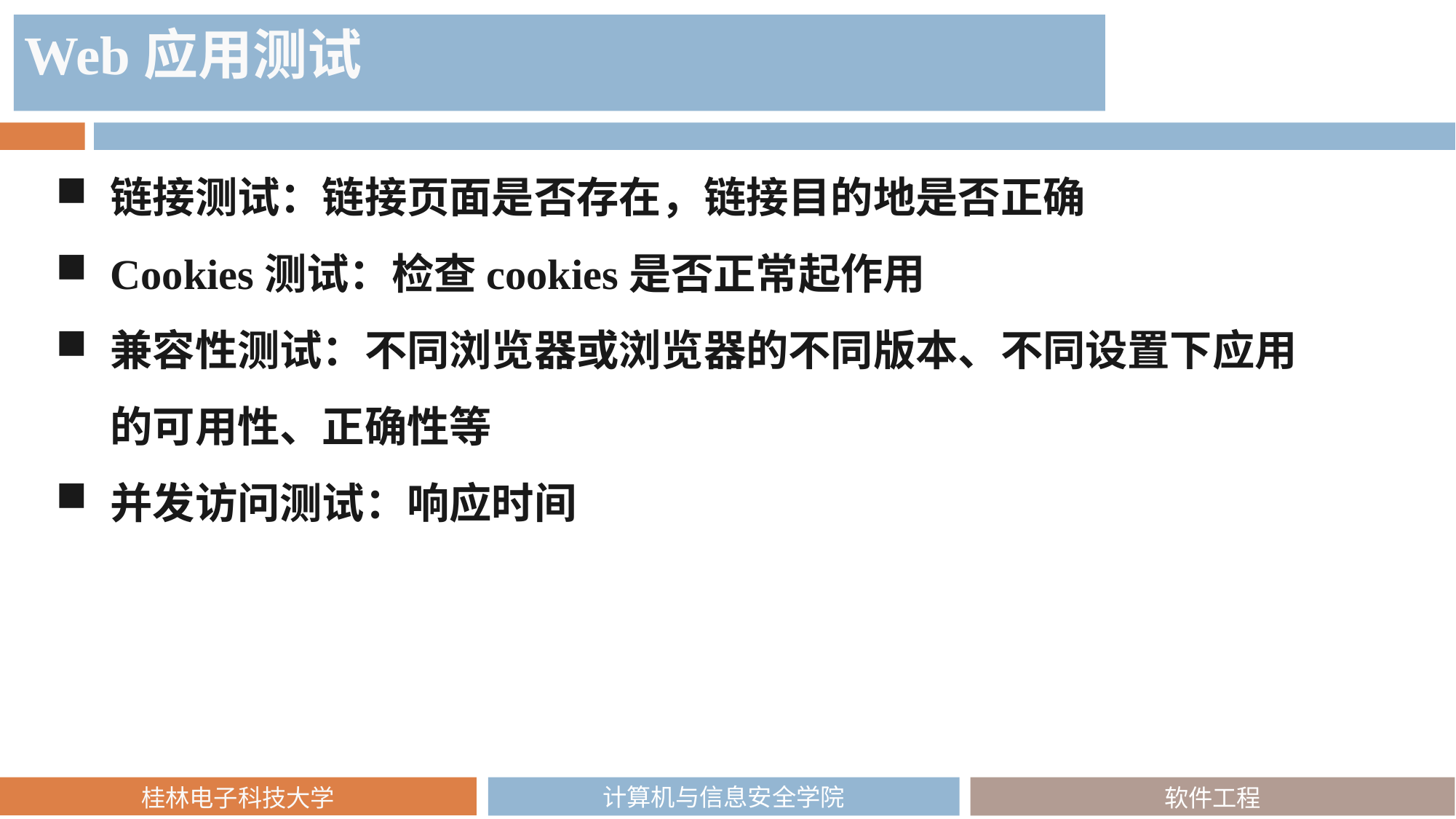

Web应用测试
链接测试：链接页面是否存在，链接目的地是否正确
Cookies测试：检查cookies是否正常起作用
兼容性测试：不同浏览器或浏览器的不同版本、不同设置下应用的可用性、正确性等
并发访问测试：响应时间